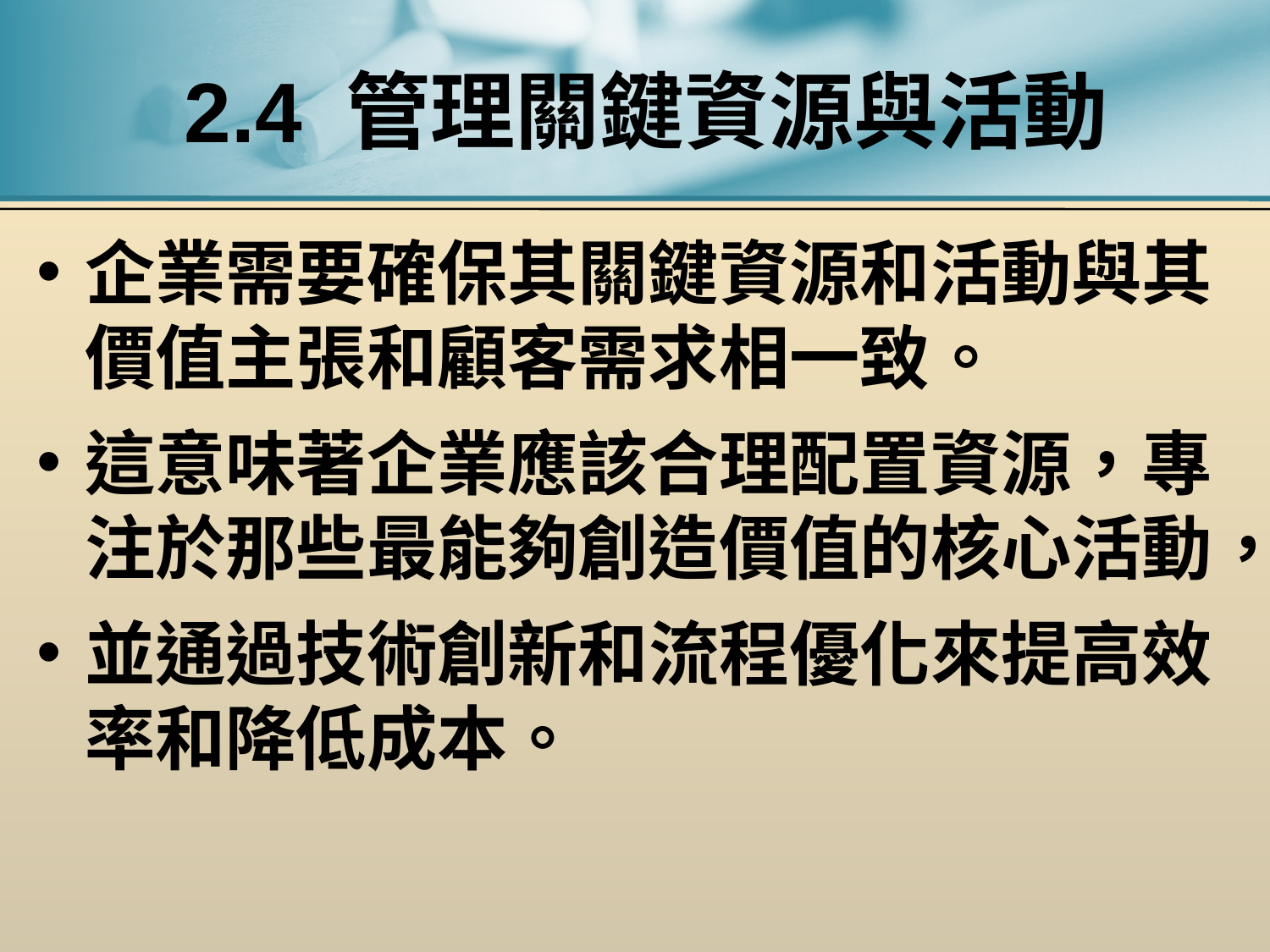

# 2.4 管理關鍵資源與活動
企業需要確保其關鍵資源和活動與其價值主張和顧客需求相一致。
這意味著企業應該合理配置資源，專注於那些最能夠創造價值的核心活動，
並通過技術創新和流程優化來提高效率和降低成本。